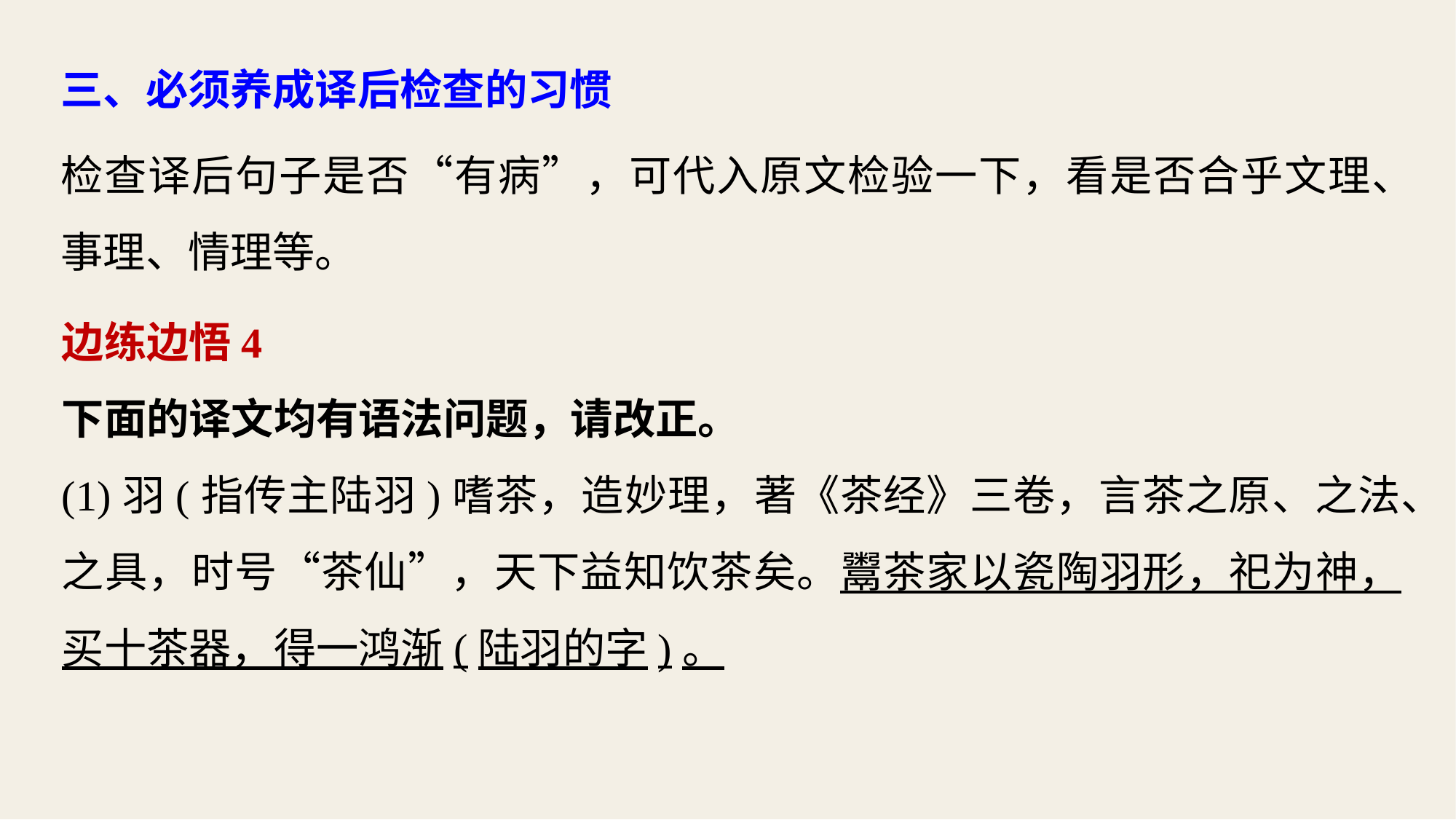

三、必须养成译后检查的习惯
检查译后句子是否“有病”，可代入原文检验一下，看是否合乎文理、事理、情理等。
边练边悟4
下面的译文均有语法问题，请改正。
(1)羽(指传主陆羽)嗜茶，造妙理，著《茶经》三卷，言茶之原、之法、之具，时号“茶仙”，天下益知饮茶矣。鬻茶家以瓷陶羽形，祀为神，买十茶器，得一鸿渐(陆羽的字)。